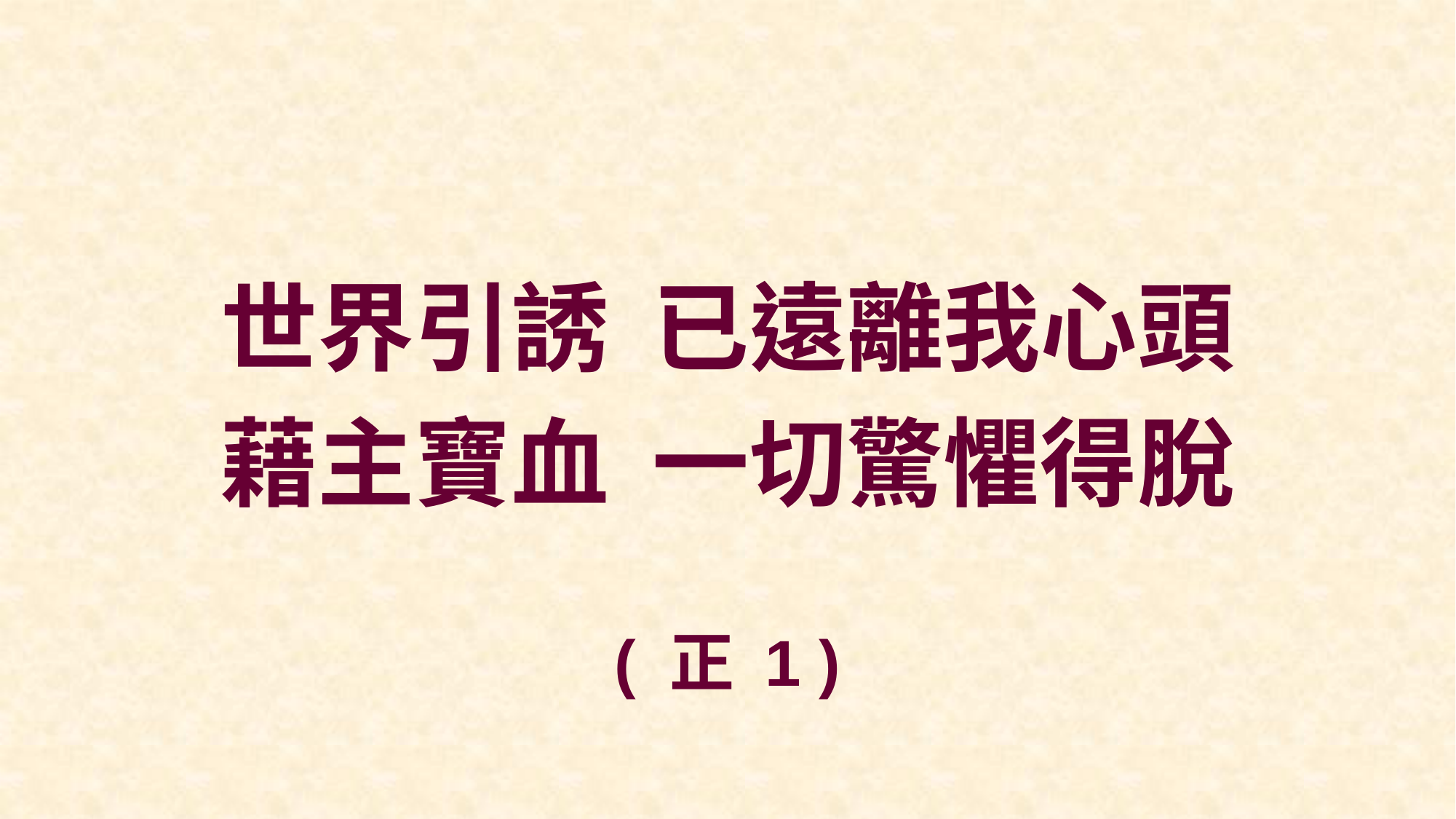

世界引誘  已遠離我心頭
藉主寶血  一切驚懼得脫
( 正 1 )